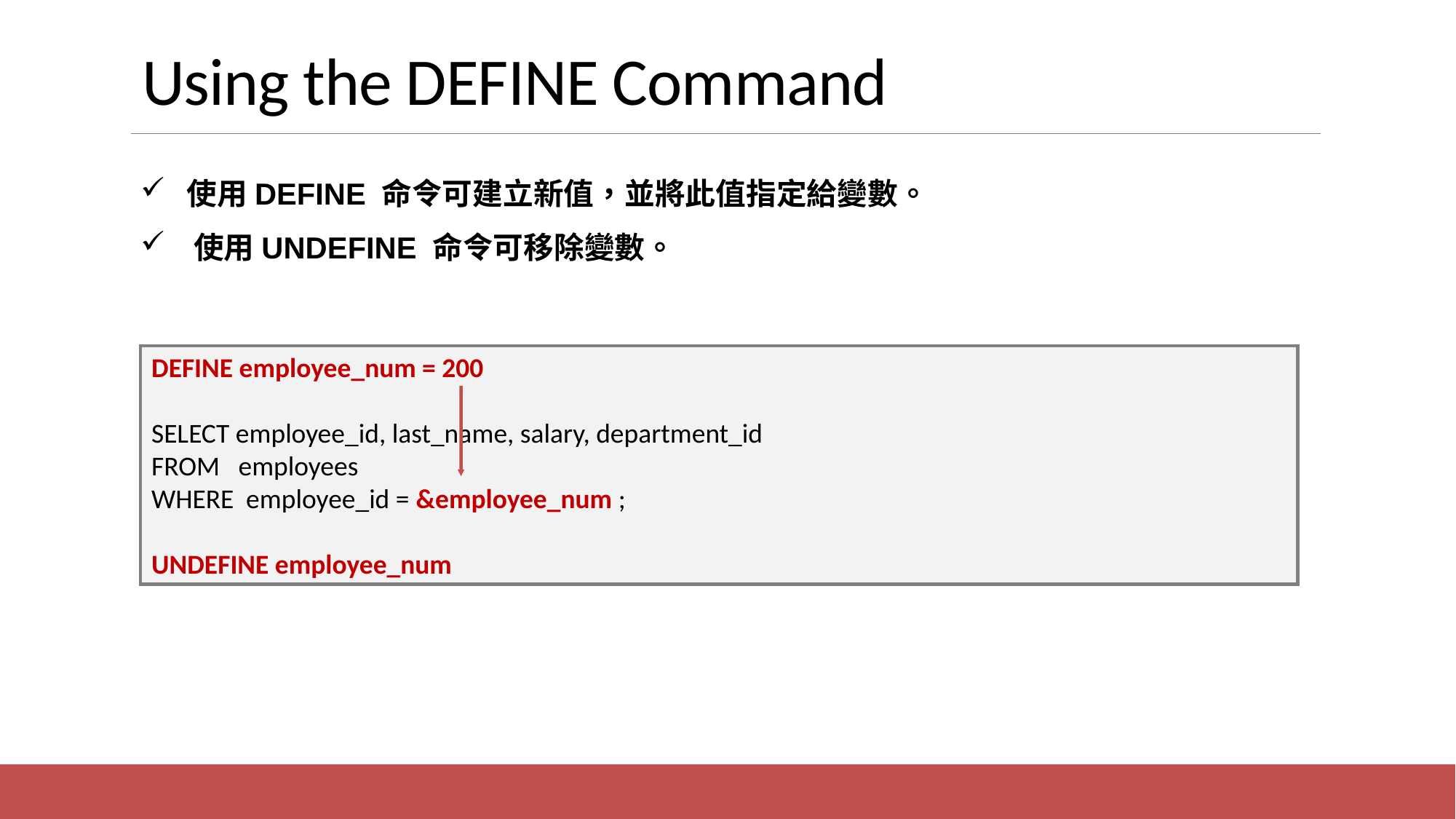

# Using the DEFINE Command
  使用DEFINE 命令可建立新值，並將此值指定給變數。
   使用UNDEFINE 命令可移除變數。
DEFINE employee_num = 200

SELECT employee_id, last_name, salary, department_id
FROM   employees
WHERE  employee_id = &employee_num ;

UNDEFINE employee_num